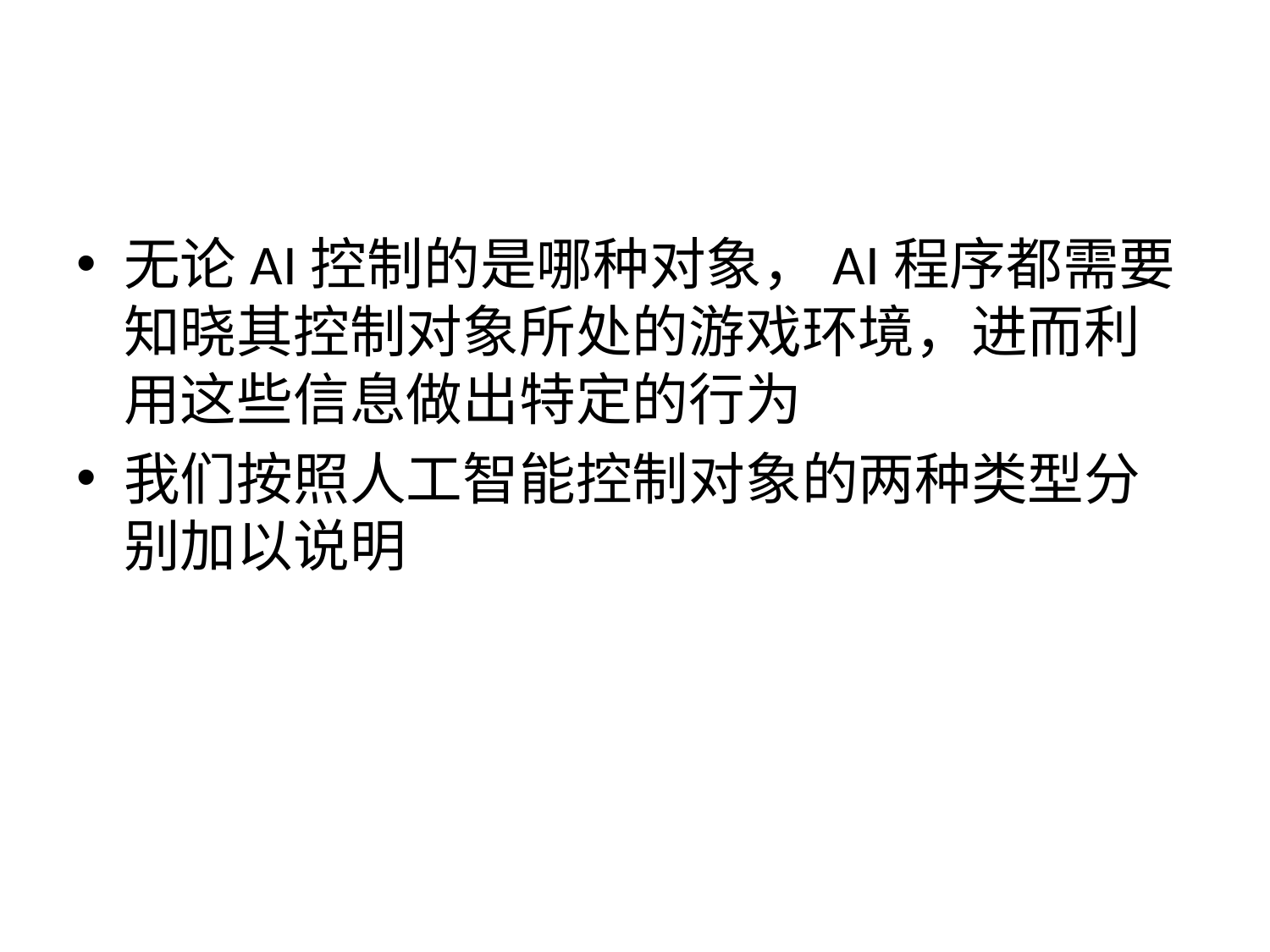

#
无论AI控制的是哪种对象，AI程序都需要知晓其控制对象所处的游戏环境，进而利用这些信息做出特定的行为
我们按照人工智能控制对象的两种类型分别加以说明